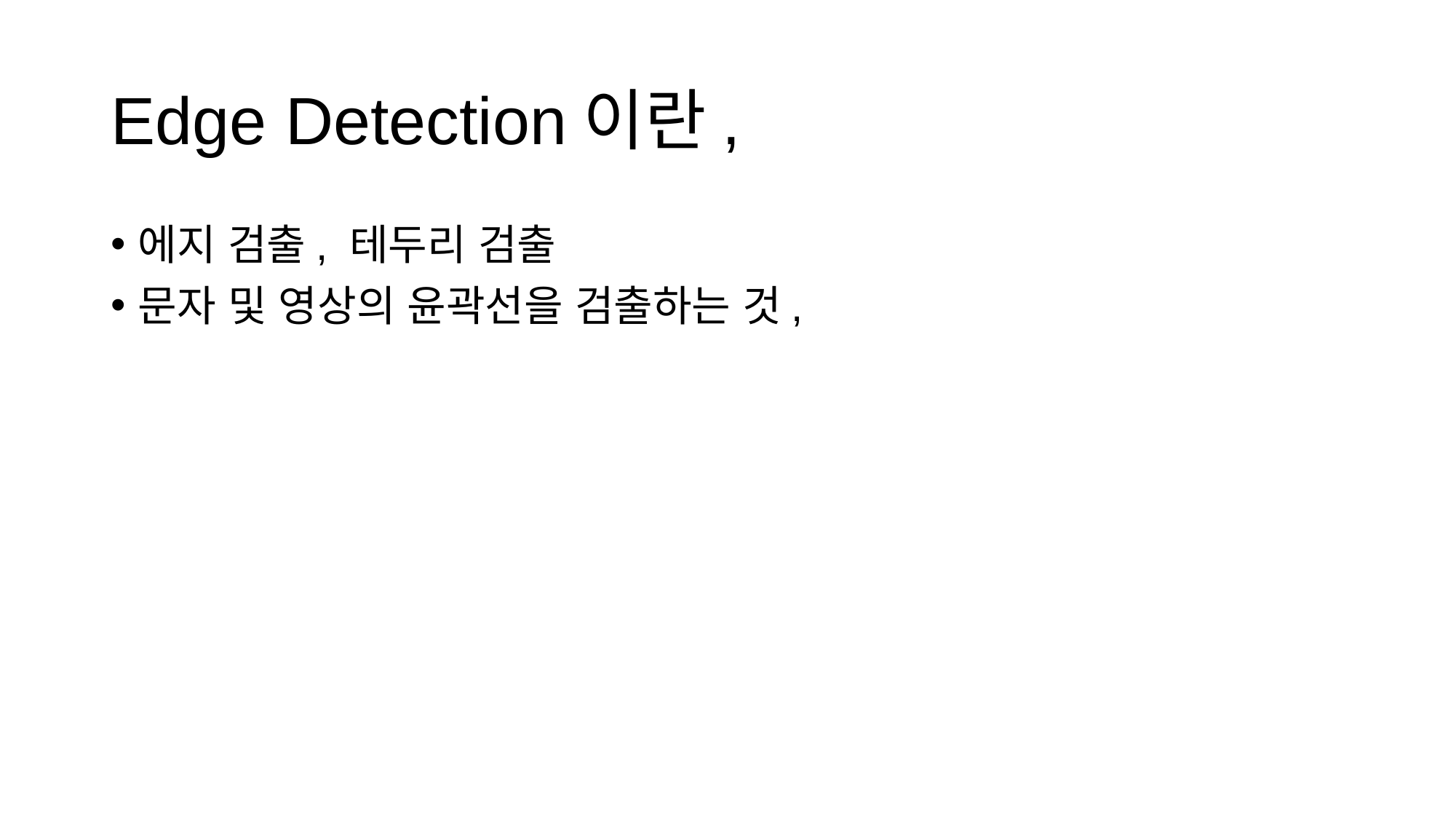

# Edge Detection이란,
에지 검출, 테두리 검출
문자 및 영상의 윤곽선을 검출하는 것,